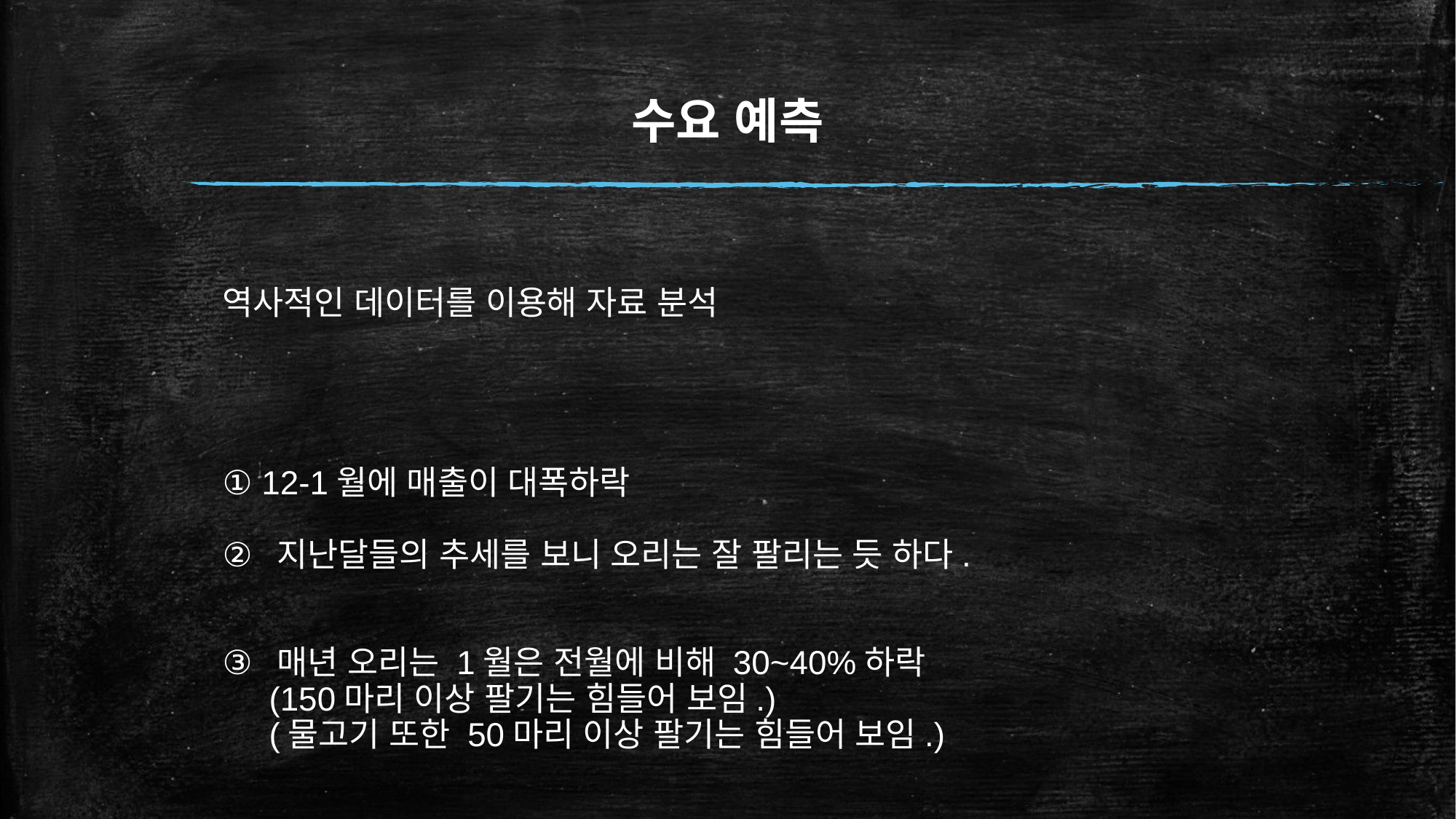

# 수요 예측
역사적인 데이터를 이용해 자료 분석

① 12-1월에 매출이 대폭하락

지난달들의 추세를 보니 오리는 잘 팔리는 듯 하다.

매년 오리는 1월은 전월에 비해 30~40%하락
     (150마리 이상 팔기는 힘들어 보임.)
     (물고기 또한 50마리 이상 팔기는 힘들어 보임.)